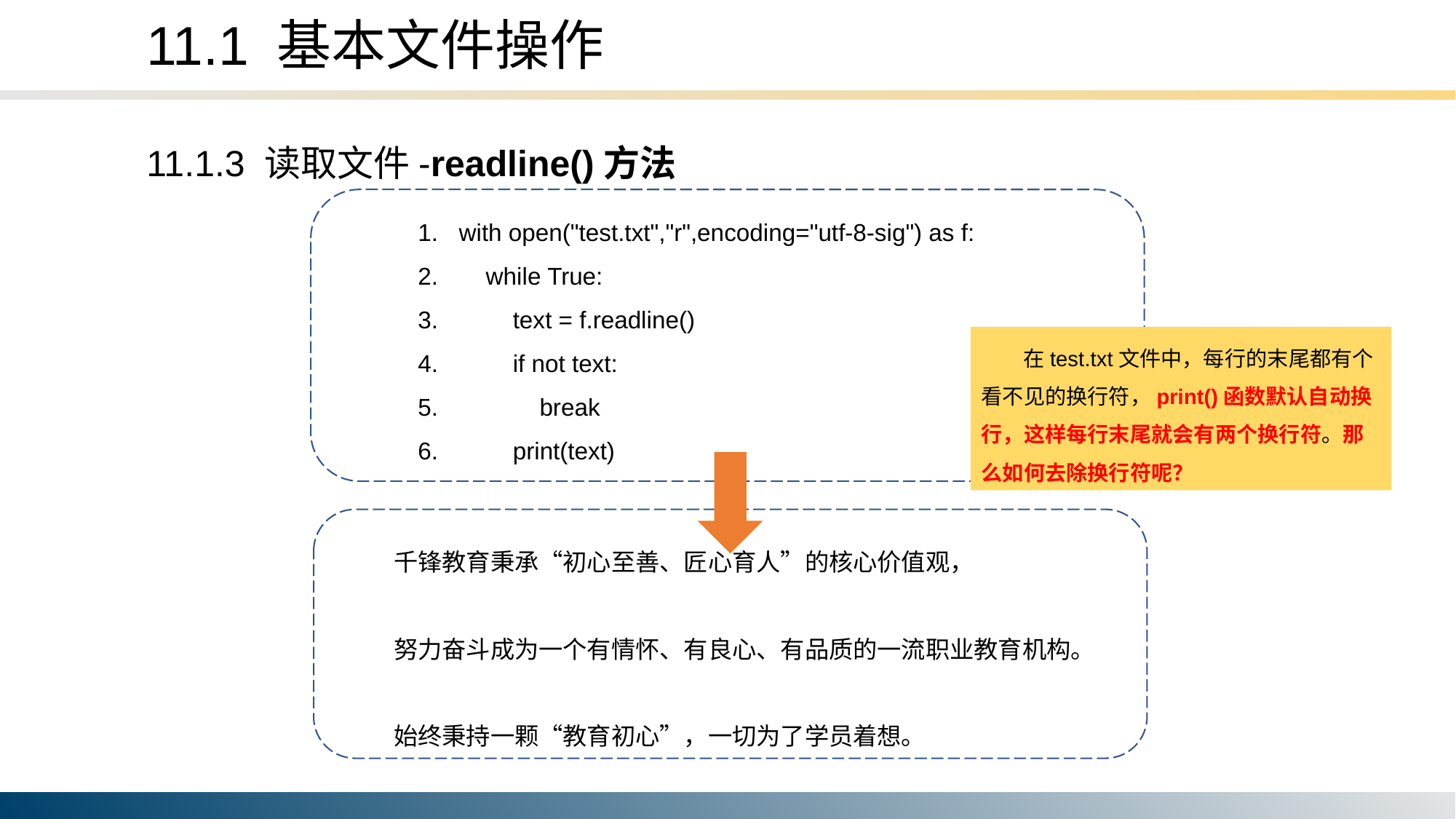

11.1 基本文件操作
11.1.3 读取文件-readline()方法

with open("test.txt","r",encoding="utf-8-sig") as f:
    while True:
        text = f.readline()
        if not text:
            break
        print(text)
在test.txt文件中，每行的末尾都有个看不见的换行符，print()函数默认自动换行，这样每行末尾就会有两个换行符。那么如何去除换行符呢？

千锋教育秉承“初心至善、匠心育人”的核心价值观，

努力奋斗成为一个有情怀、有良心、有品质的一流职业教育机构。

始终秉持一颗“教育初心”，一切为了学员着想。